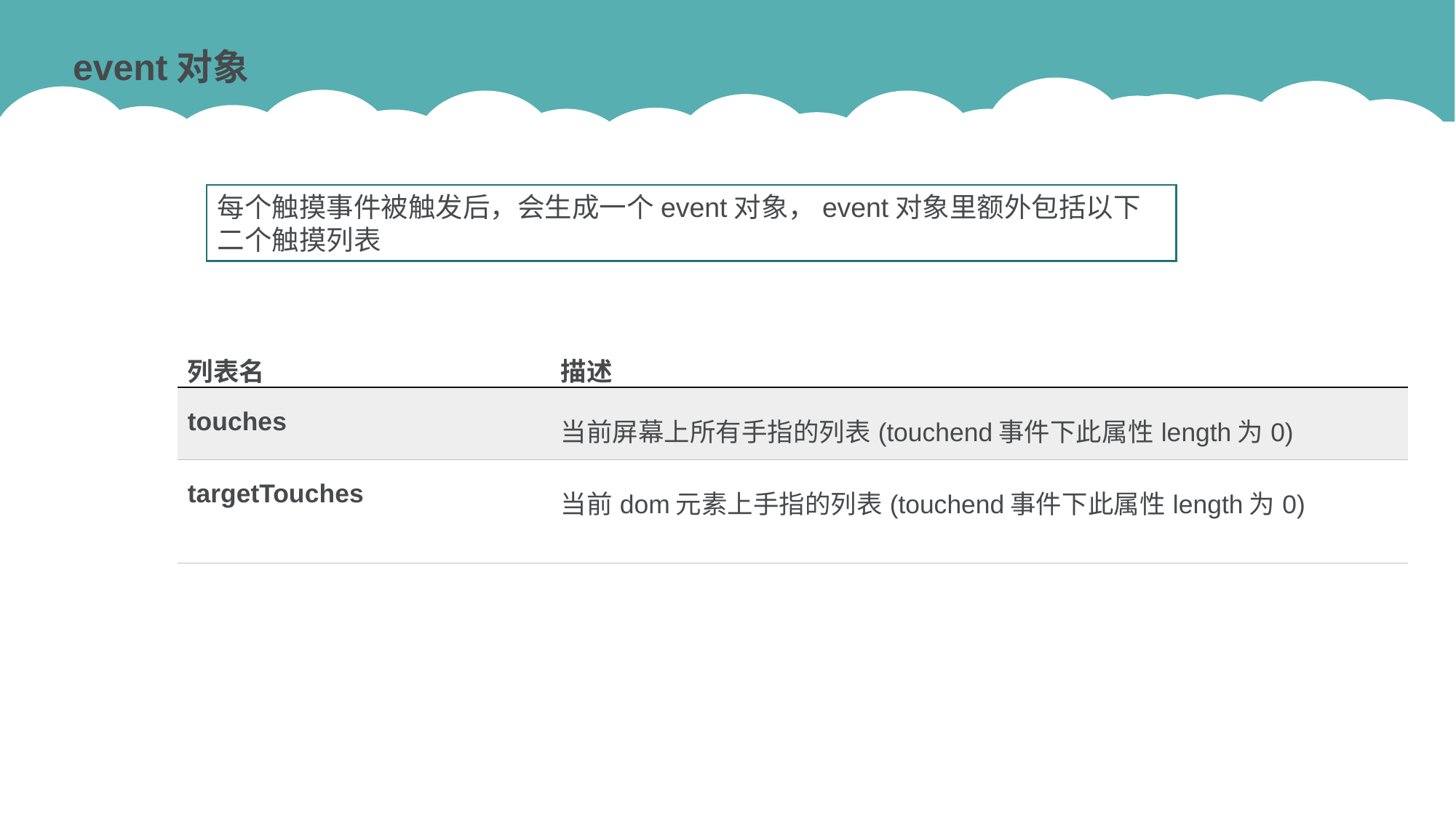

event对象
每个触摸事件被触发后，会生成一个event对象，event对象里额外包括以下二个触摸列表
| 列表名 | 描述 |
| --- | --- |
| touches | 当前屏幕上所有手指的列表(touchend事件下此属性length为0) |
| targetTouches | 当前dom元素上手指的列表(touchend事件下此属性length为0) |